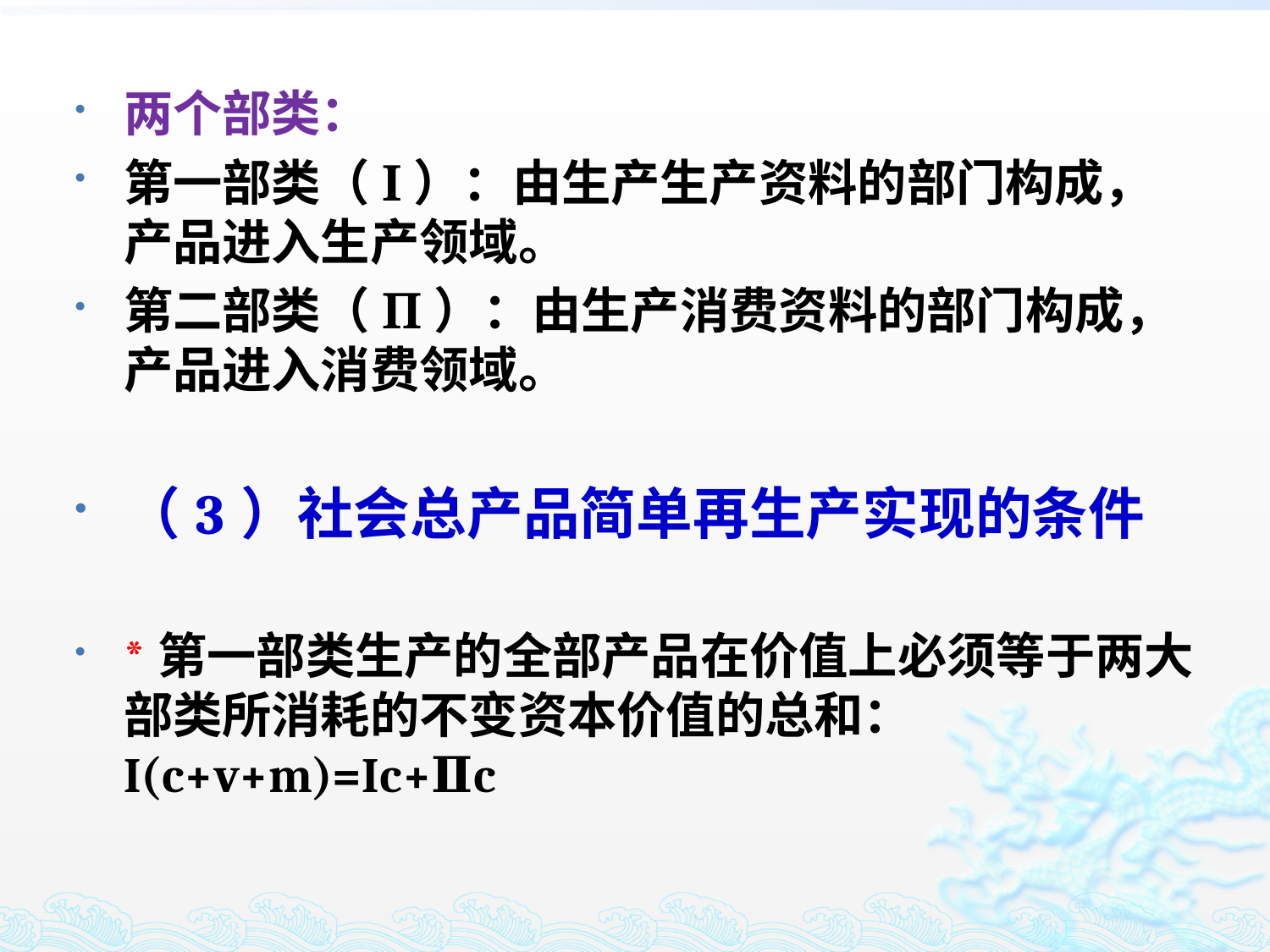

两个部类：
第一部类（І）：由生产生产资料的部门构成，产品进入生产领域。
第二部类（П）：由生产消费资料的部门构成，产品进入消费领域。

（3）社会总产品简单再生产实现的条件

*第一部类生产的全部产品在价值上必须等于两大部类所消耗的不变资本价值的总和：I(c+v+m)=Ic+Ⅱc